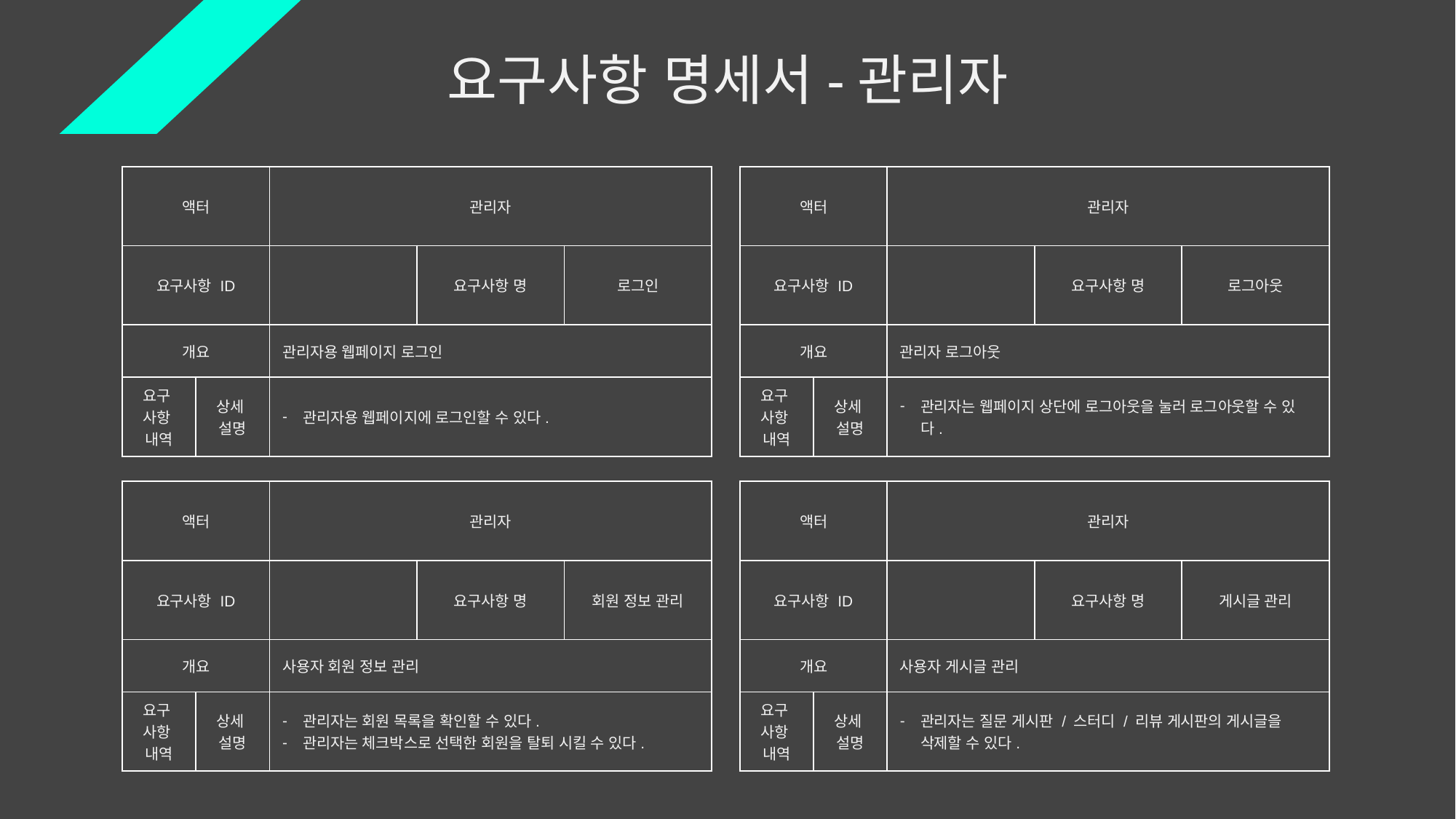

요구사항 명세서-관리자
| 액터 |  | 관리자 |  |  |
| --- | --- | --- | --- | --- |
| 요구사항 ID |  |  | 요구사항 명 | 로그인 |
| 개요 |  | 관리자용 웹페이지 로그인 |  |  |
| 요구 사항 내역 | 상세 설명 | 관리자용 웹페이지에 로그인할 수 있다. |  |  |
| 액터 |  | 관리자 |  |  |
| --- | --- | --- | --- | --- |
| 요구사항 ID |  |  | 요구사항 명 | 로그아웃 |
| 개요 |  | 관리자 로그아웃 |  |  |
| 요구 사항 내역 | 상세 설명 | 관리자는 웹페이지 상단에 로그아웃을 눌러 로그아웃할 수 있다. |  |  |
| 액터 |  | 관리자 |  |  |
| --- | --- | --- | --- | --- |
| 요구사항 ID |  |  | 요구사항 명 | 회원 정보 관리 |
| 개요 |  | 사용자 회원 정보 관리 |  |  |
| 요구 사항 내역 | 상세 설명 | 관리자는 회원 목록을 확인할 수 있다. 관리자는 체크박스로 선택한 회원을 탈퇴 시킬 수 있다. |  |  |
| 액터 |  | 관리자 |  |  |
| --- | --- | --- | --- | --- |
| 요구사항 ID |  |  | 요구사항 명 | 게시글 관리 |
| 개요 |  | 사용자 게시글 관리 |  |  |
| 요구 사항 내역 | 상세 설명 | 관리자는 질문 게시판 / 스터디 / 리뷰 게시판의 게시글을 삭제할 수 있다. |  |  |